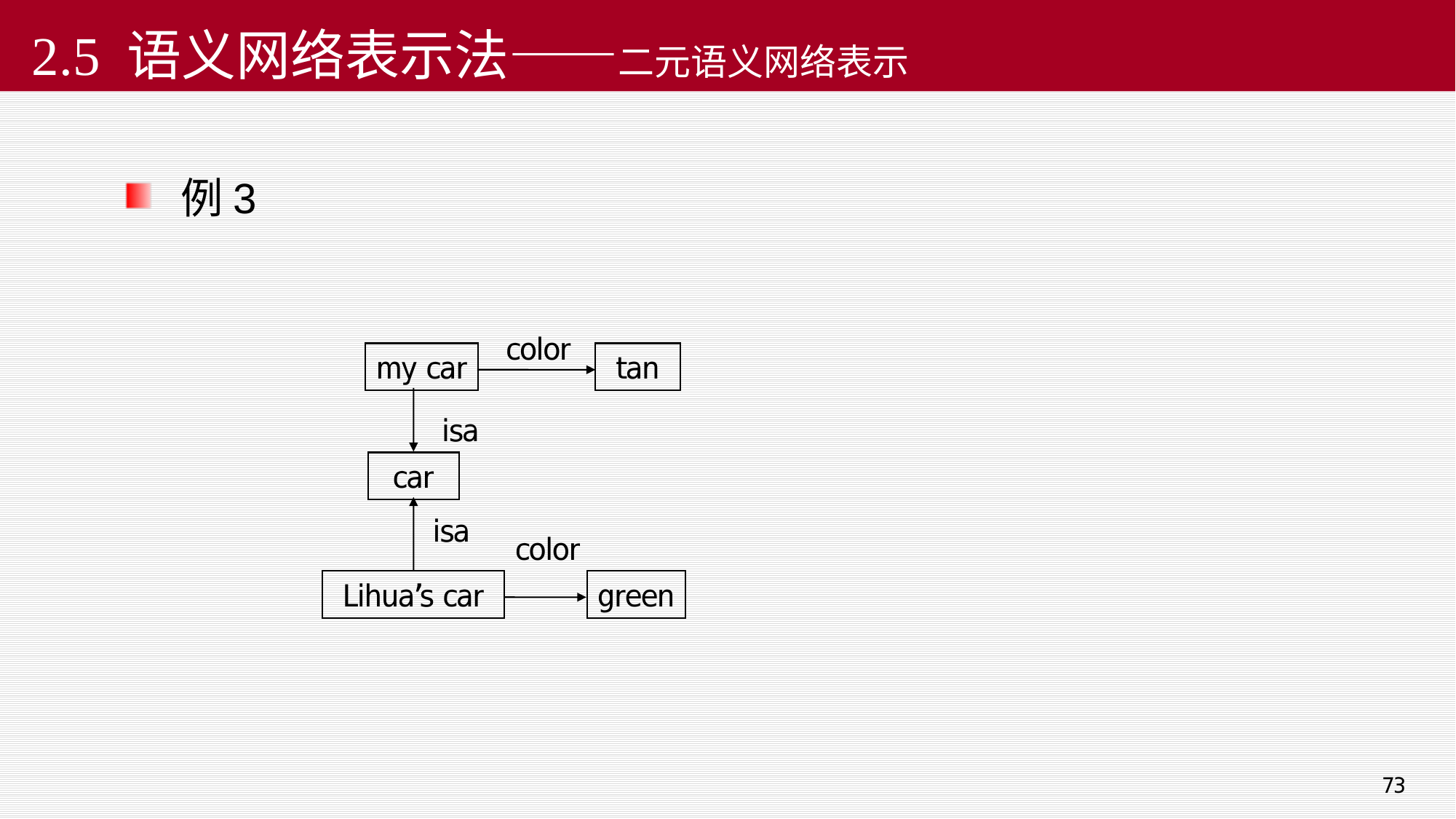

73
# 2.5 语义网络表示法——二元语义网络表示
例3

color
my car
tan

isa
car

isa
color
Lihua’s car
green

2018/9/8